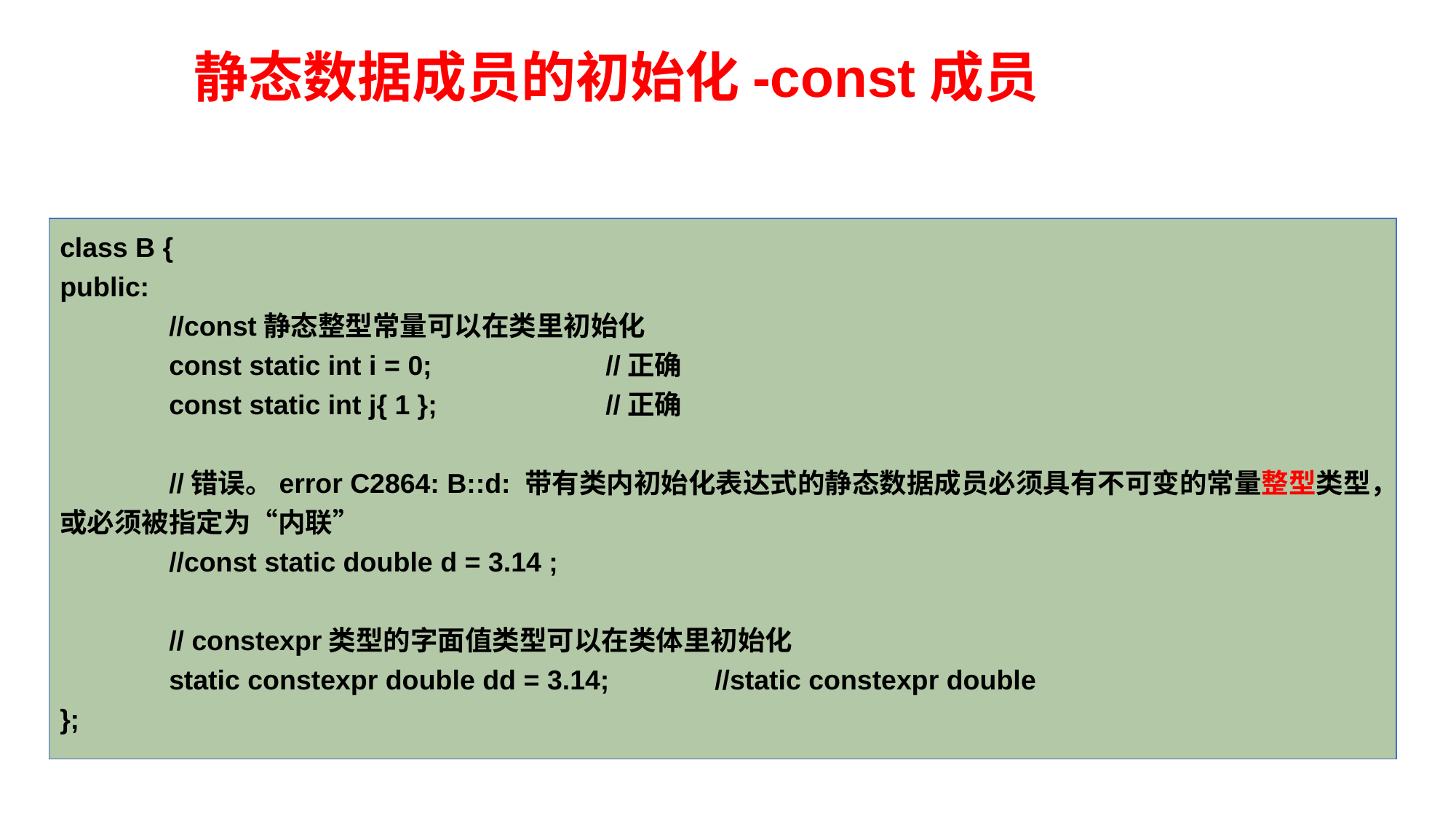

# 静态数据成员的初始化-const成员
class B {
public:
	//const静态整型常量可以在类里初始化
	const static int i = 0;		//正确
	const static int j{ 1 };		//正确

	//错误。error C2864: B::d: 带有类内初始化表达式的静态数据成员必须具有不可变的常量整型类型，或必须被指定为“内联”
	//const static double d = 3.14 ;

	// constexpr类型的字面值类型可以在类体里初始化
	static constexpr double dd = 3.14;	//static constexpr double
};
26